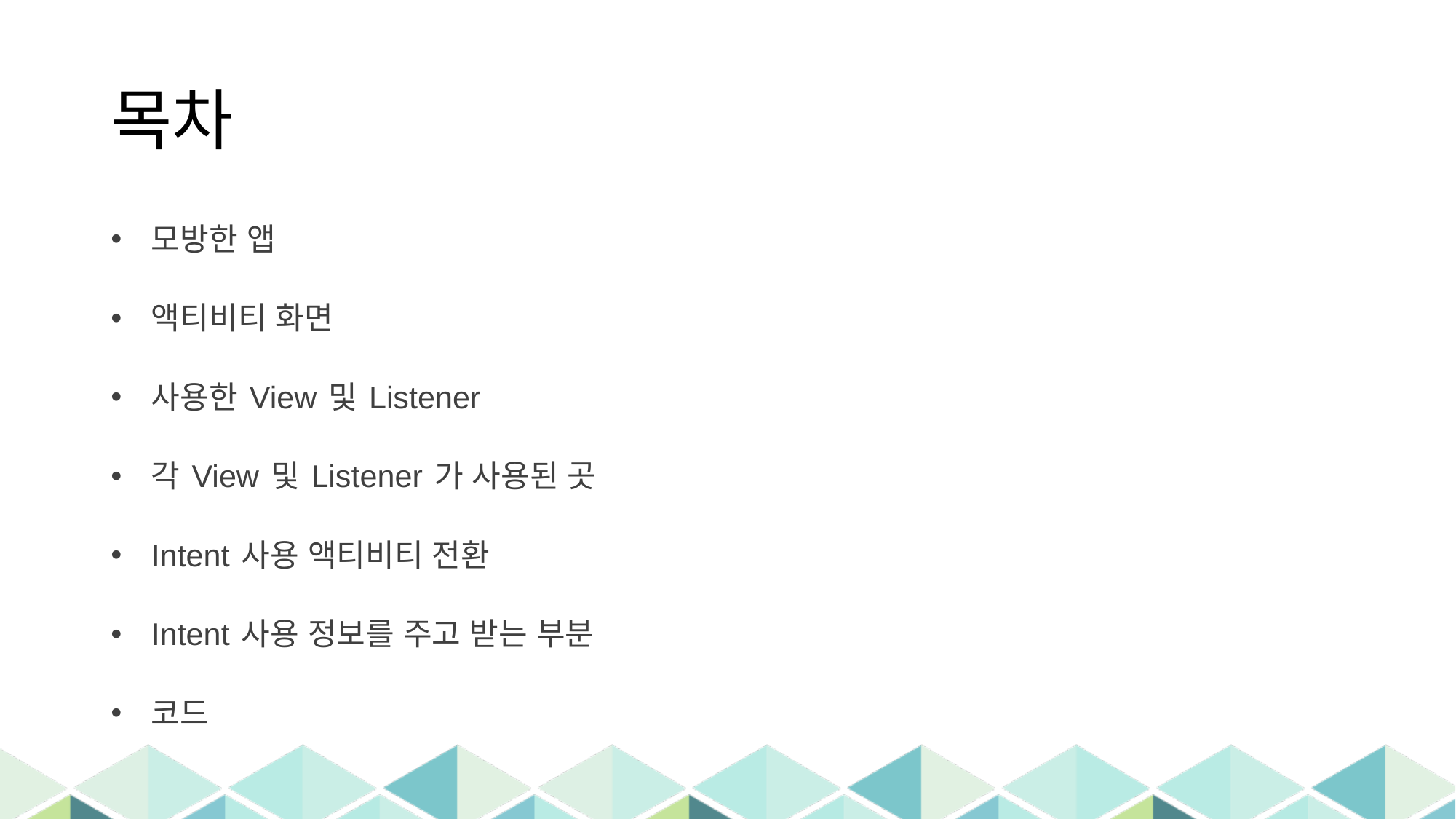

# 목차
모방한 앱

액티비티 화면

사용한 View 및 Listener

각 View 및 Listener 가 사용된 곳

Intent 사용 액티비티 전환

Intent 사용 정보를 주고 받는 부분

코드